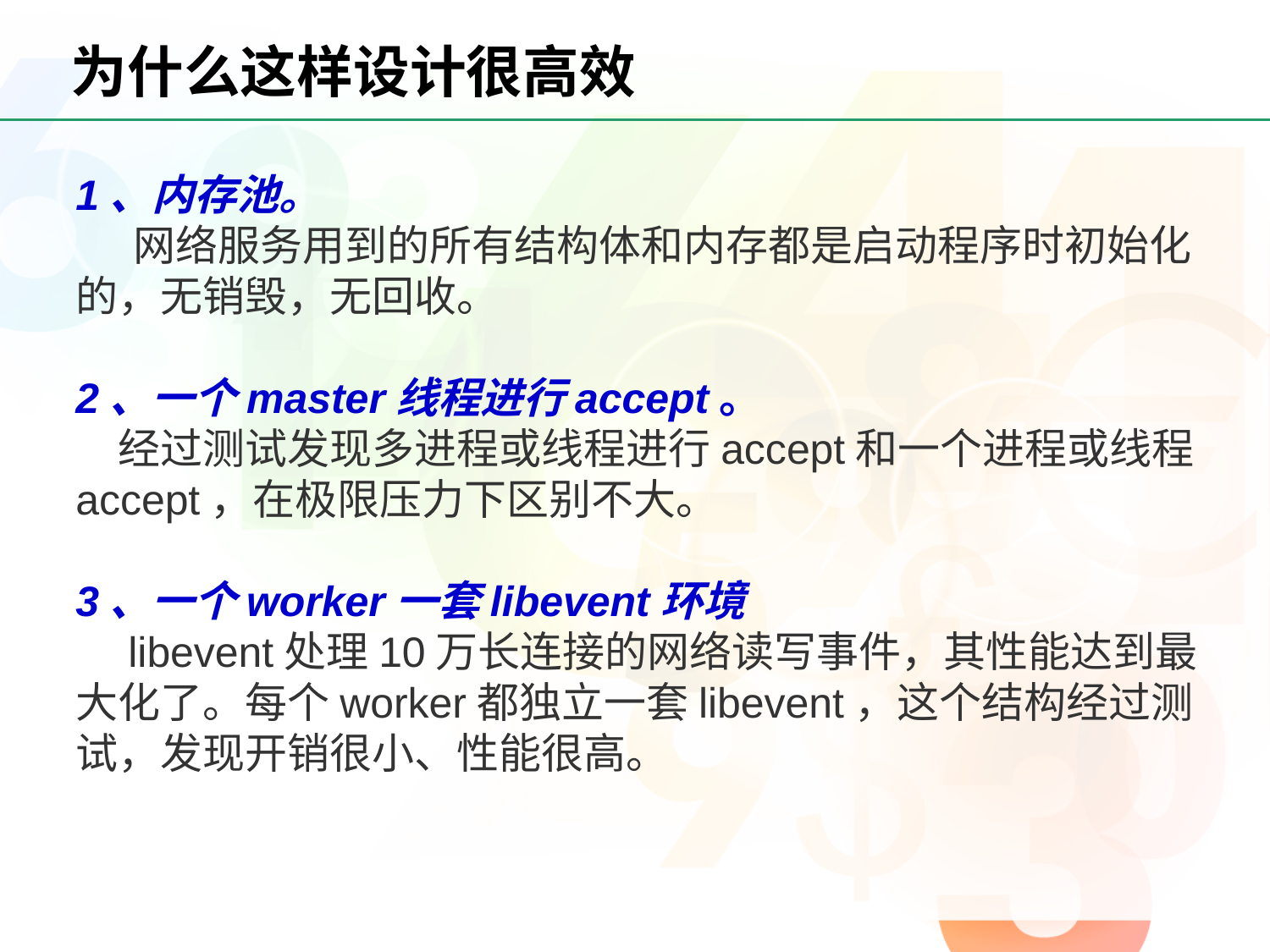

# 为什么这样设计很高效
1、内存池。
     网络服务用到的所有结构体和内存都是启动程序时初始化的，无销毁，无回收。

2、一个master线程进行accept。
　经过测试发现多进程或线程进行accept和一个进程或线程accept，在极限压力下区别不大。

3、一个worker一套libevent环境
　libevent处理10万长连接的网络读写事件，其性能达到最大化了。每个worker都独立一套libevent，这个结构经过测试，发现开销很小、性能很高。